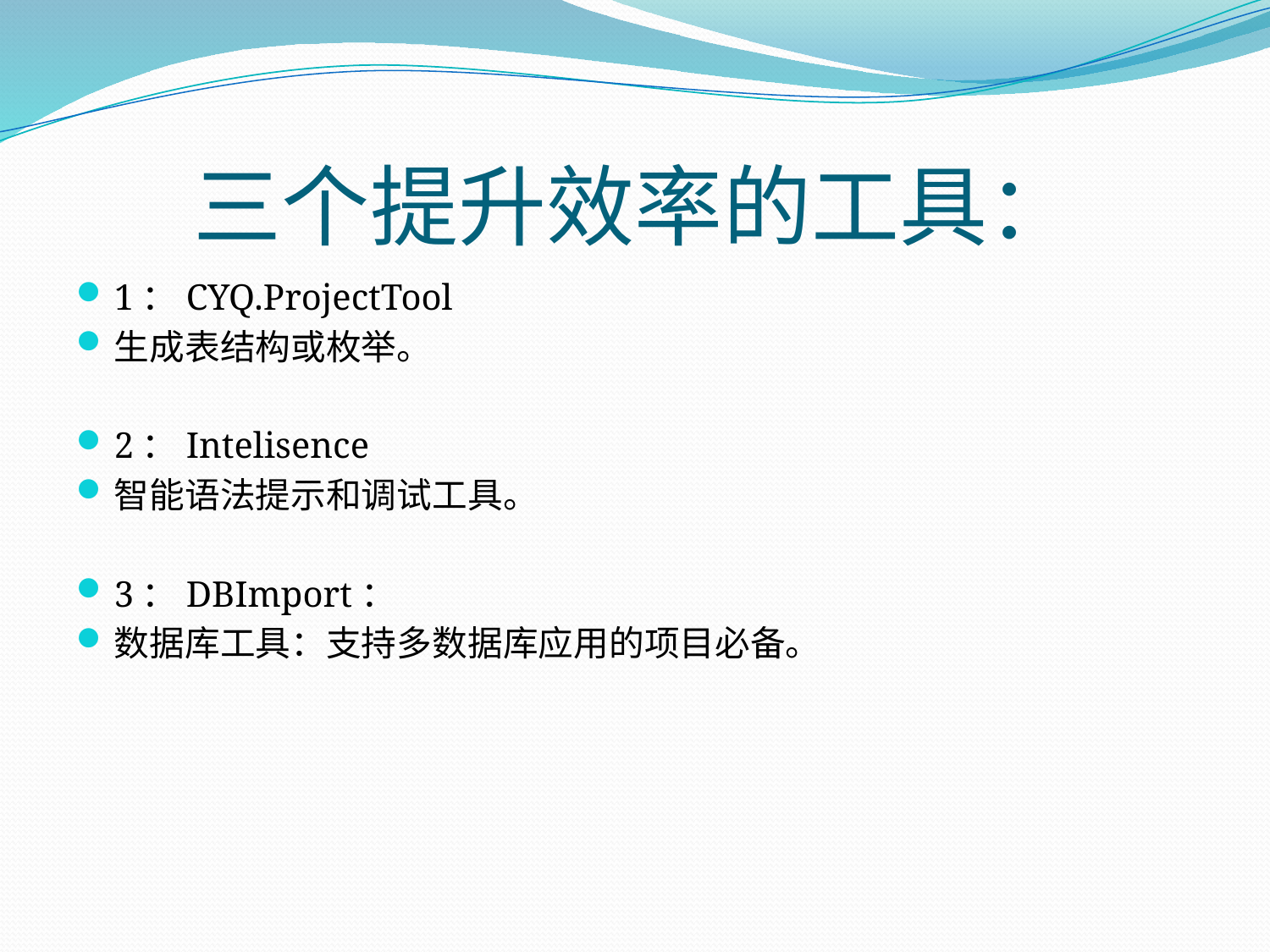

# 三个提升效率的工具：
1：CYQ.ProjectTool
生成表结构或枚举。

2：Intelisence
智能语法提示和调试工具。

3：DBImport：
数据库工具：支持多数据库应用的项目必备。